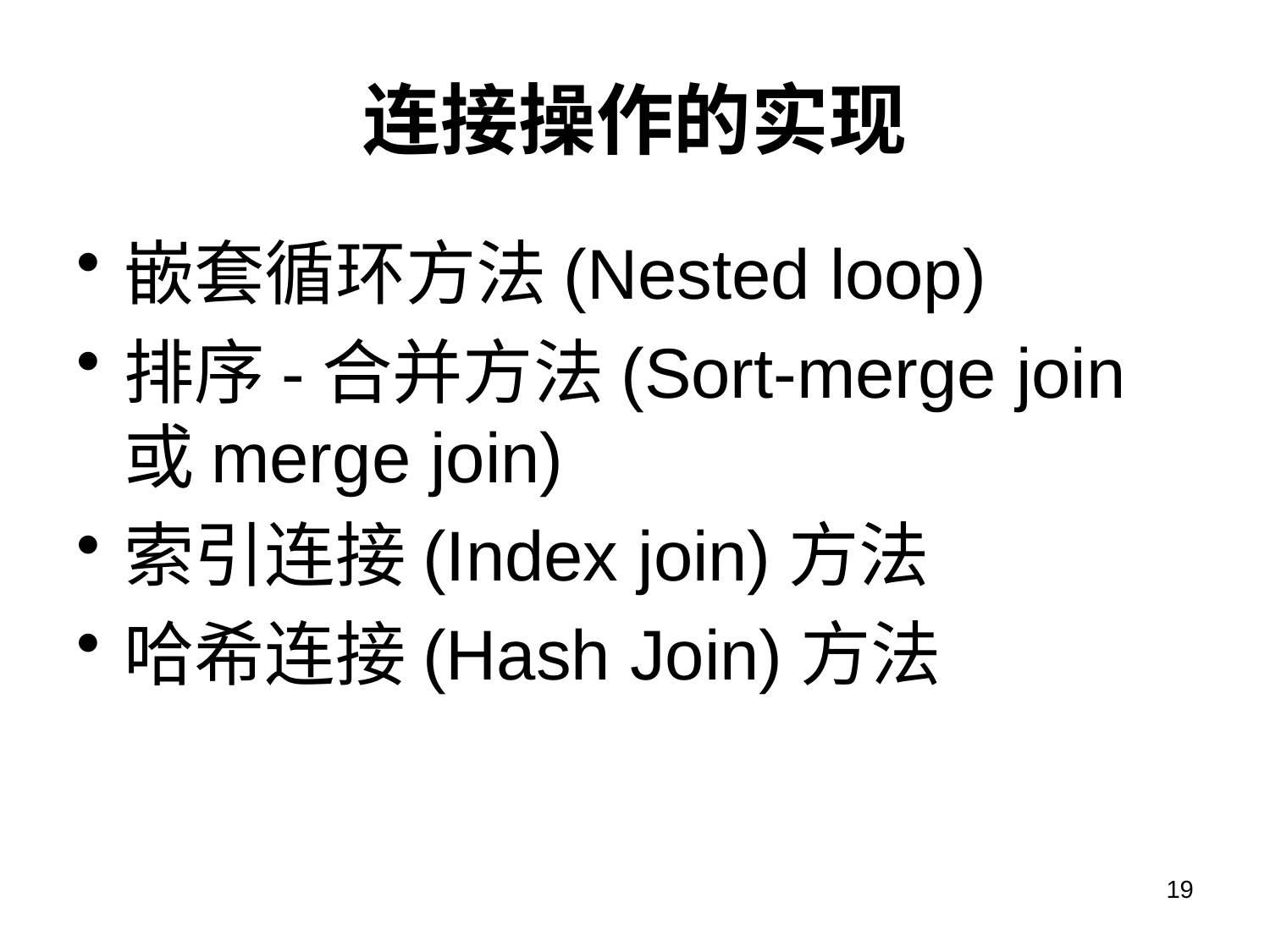

# 连接操作的实现
嵌套循环方法(Nested loop)
排序-合并方法(Sort-merge join 或merge join)
索引连接(Index join)方法
哈希连接(Hash Join)方法

19